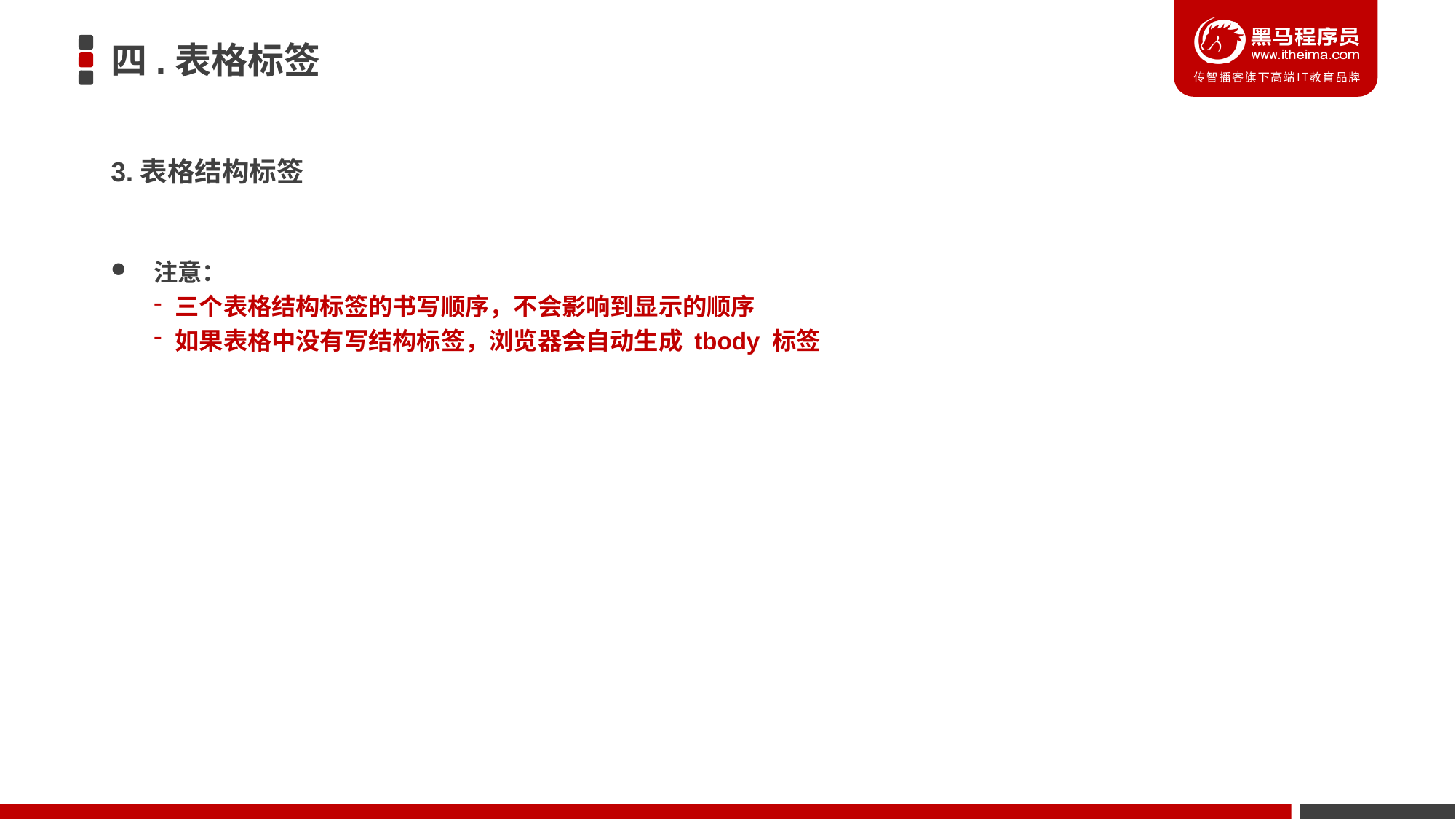

# 四.表格标签
3.表格结构标签
注意：
三个表格结构标签的书写顺序，不会影响到显示的顺序
如果表格中没有写结构标签，浏览器会自动生成 tbody 标签